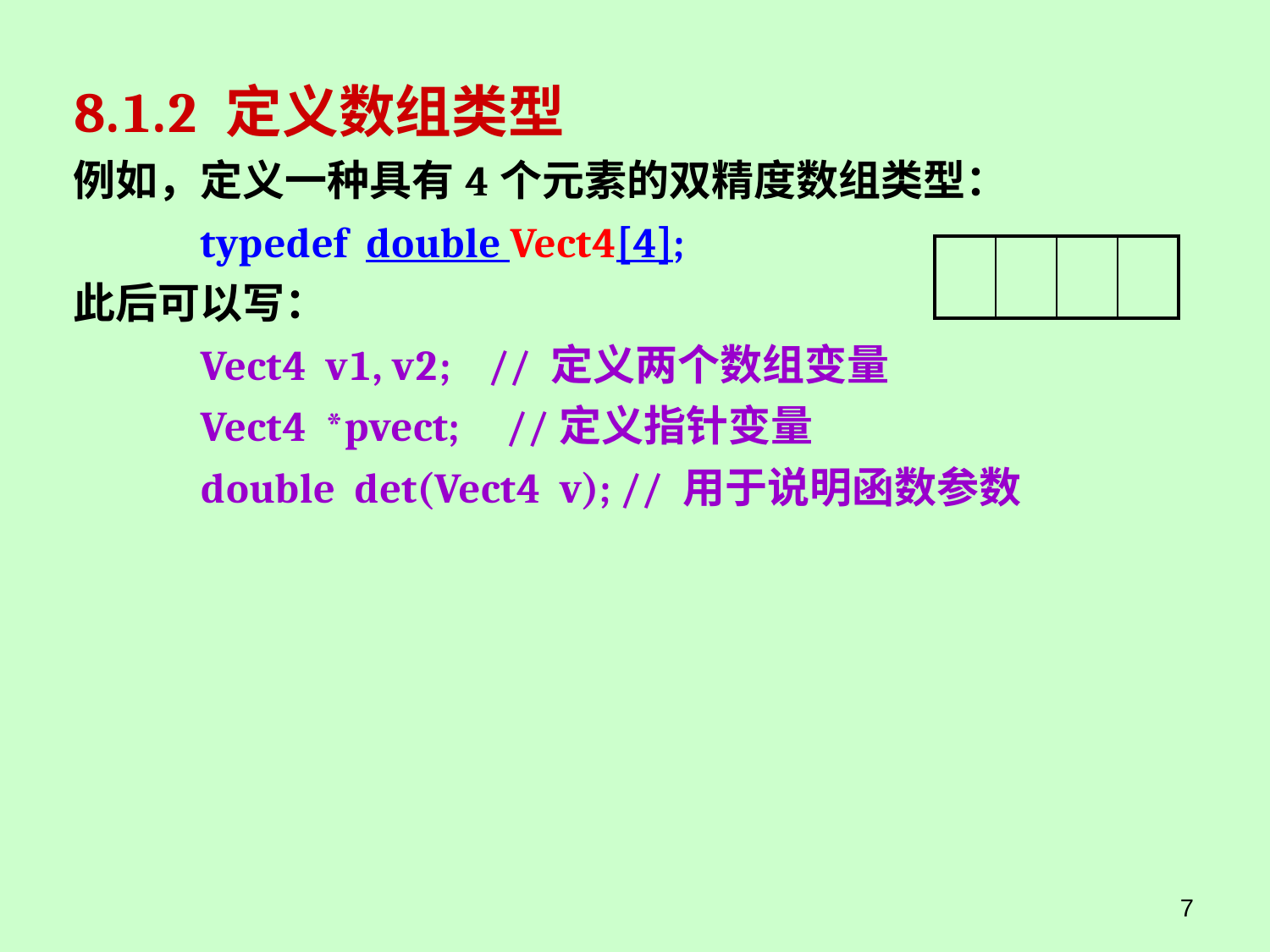

8.1.2 定义数组类型
例如，定义一种具有4个元素的双精度数组类型：
	typedef  double Vect4[4];
此后可以写：
	Vect4  v1, v2;    // 定义两个数组变量
	Vect4  *pvect;     //定义指针变量
	double  det(Vect4  v); // 用于说明函数参数
|  |  |  |  |
| --- | --- | --- | --- |
7
7